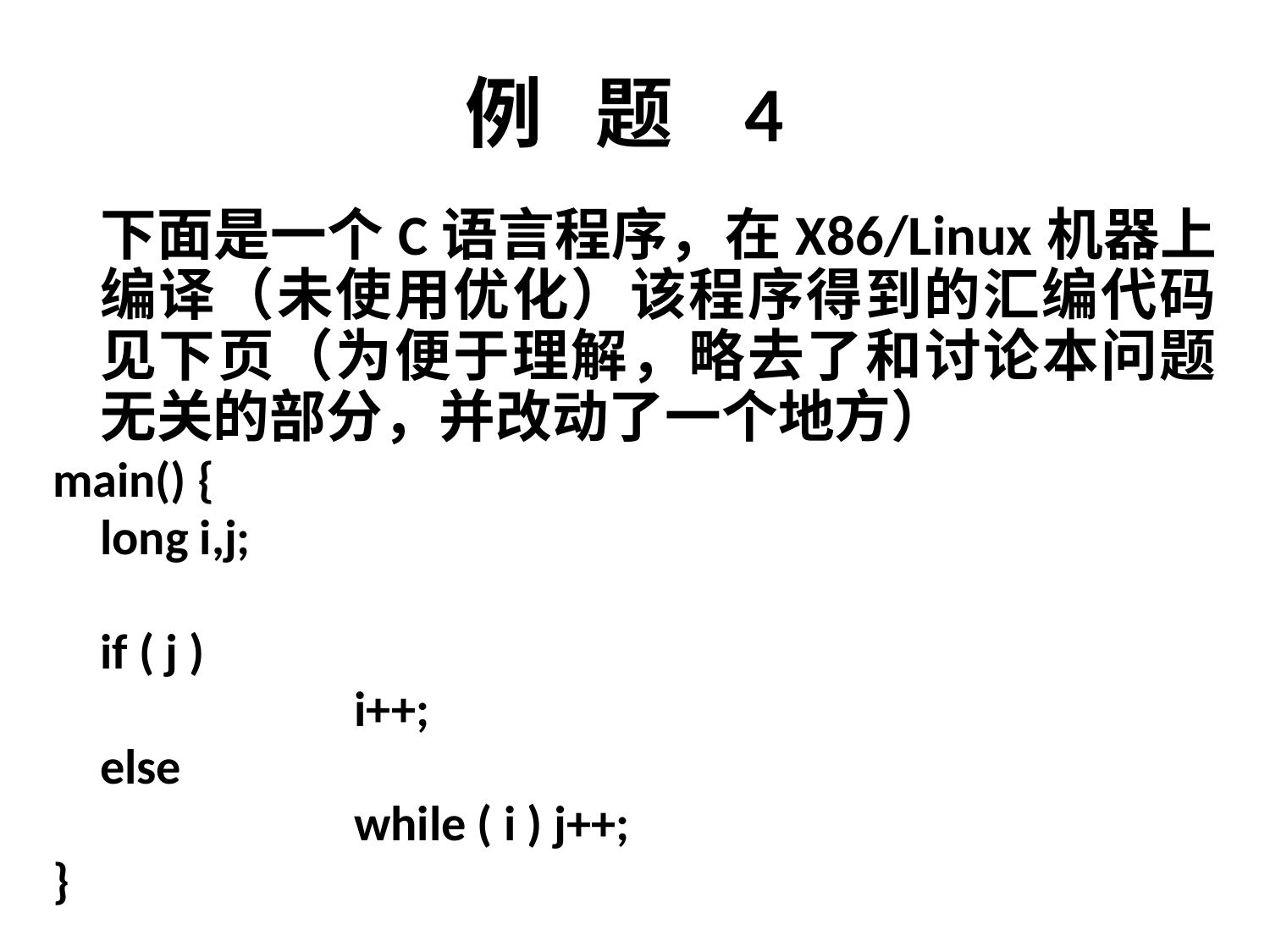

# 例   题   4
	下面是一个C语言程序，在X86/Linux机器上编译（未使用优化）该程序得到的汇编代码见下页（为便于理解，略去了和讨论本问题无关的部分，并改动了一个地方）
main() {
    	long i,j;

    	if ( j )
        		i++;
    	else
        		while ( i ) j++;
}